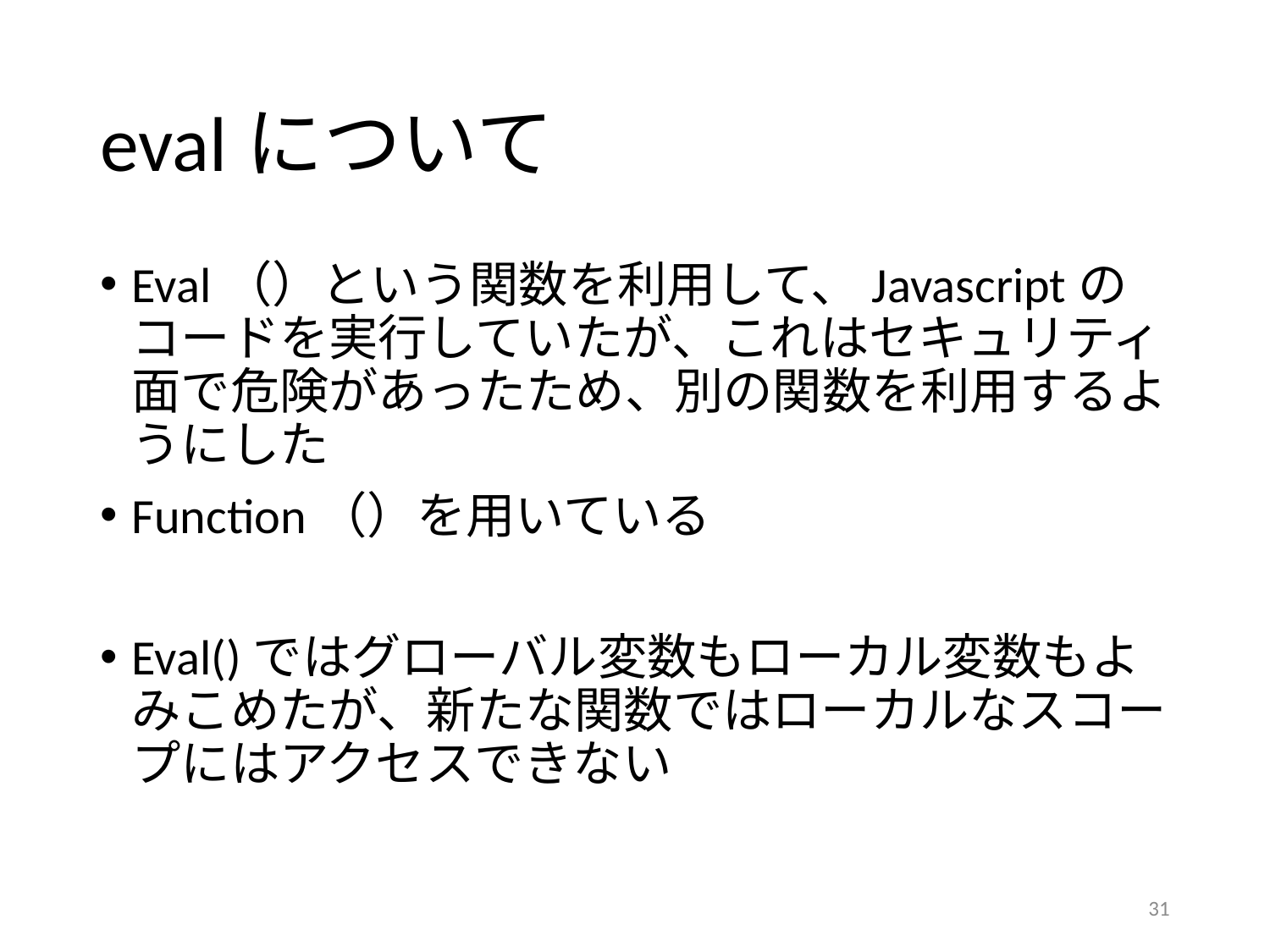

# evalについて
Eval（）という関数を利用して、Javascriptのコードを実行していたが、これはセキュリティ面で危険があったため、別の関数を利用するようにした
Function（）を用いている

Eval()ではグローバル変数もローカル変数もよみこめたが、新たな関数ではローカルなスコープにはアクセスできない
31